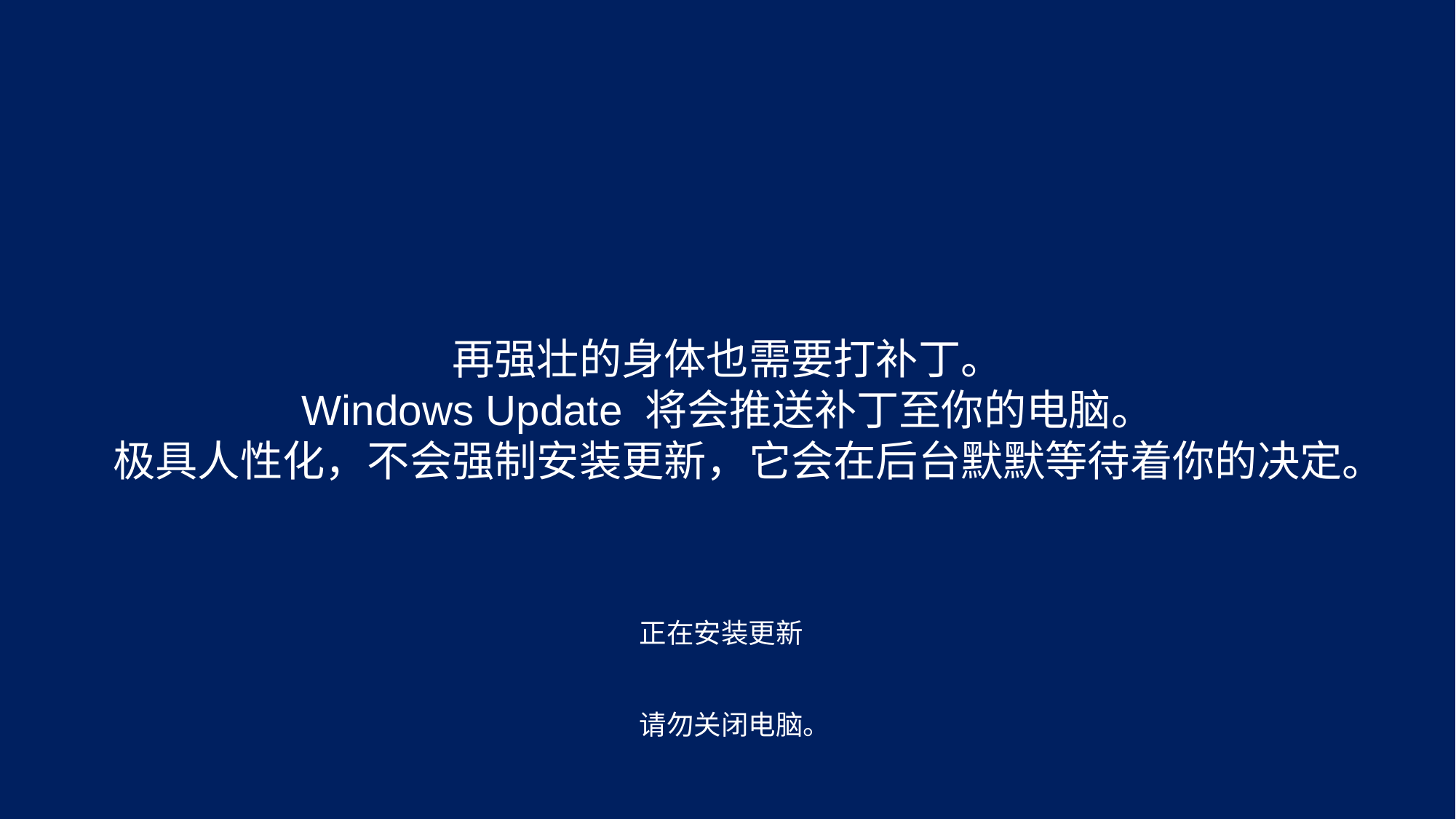

再强壮的身体也需要打补丁。
Windows Update 将会推送补丁至你的电脑。
极具人性化，不会强制安装更新，它会在后台默默等待着你的决定。
正在安装更新
请勿关闭电脑。